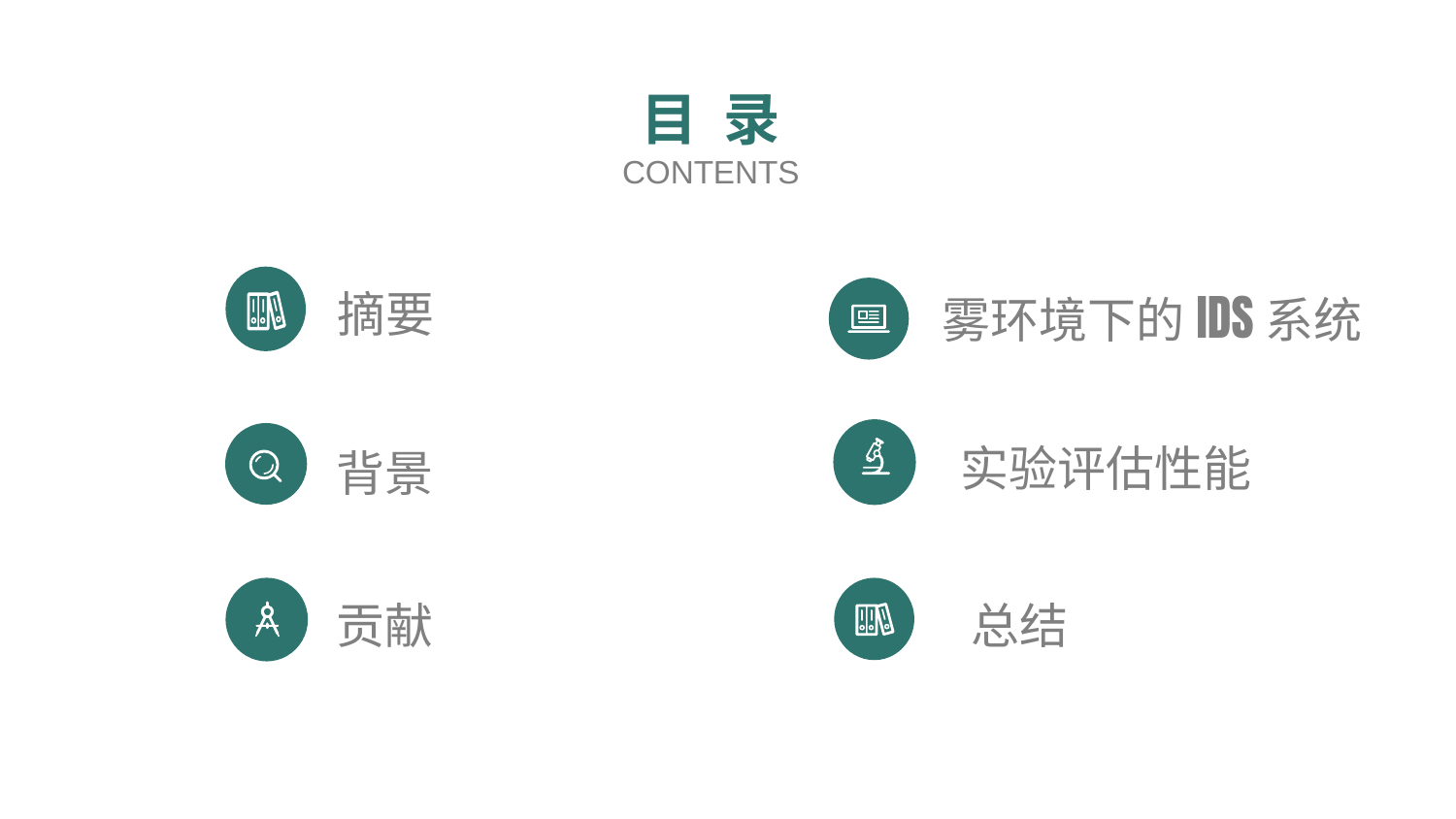

目  录
CONTENTS

摘要

雾环境下的IDS系统

实验评估性能
背景

贡献
总结